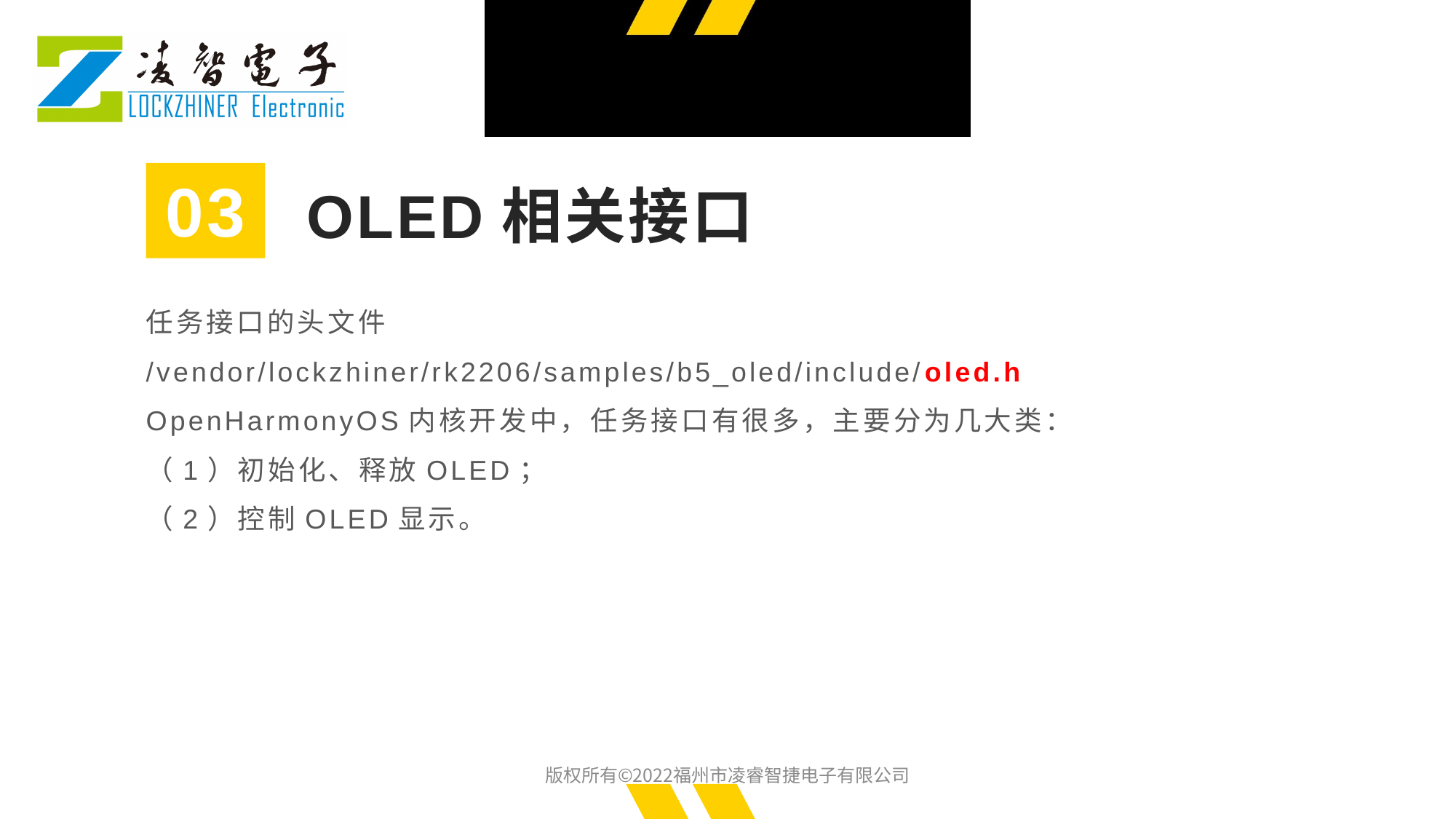

03
OLED相关接口
任务接口的头文件
/vendor/lockzhiner/rk2206/samples/b5_oled/include/oled.h
OpenHarmonyOS内核开发中，任务接口有很多，主要分为几大类：
（1）初始化、释放OLED；
（2）控制OLED显示。
版权所有©2022福州市凌睿智捷电子有限公司
5